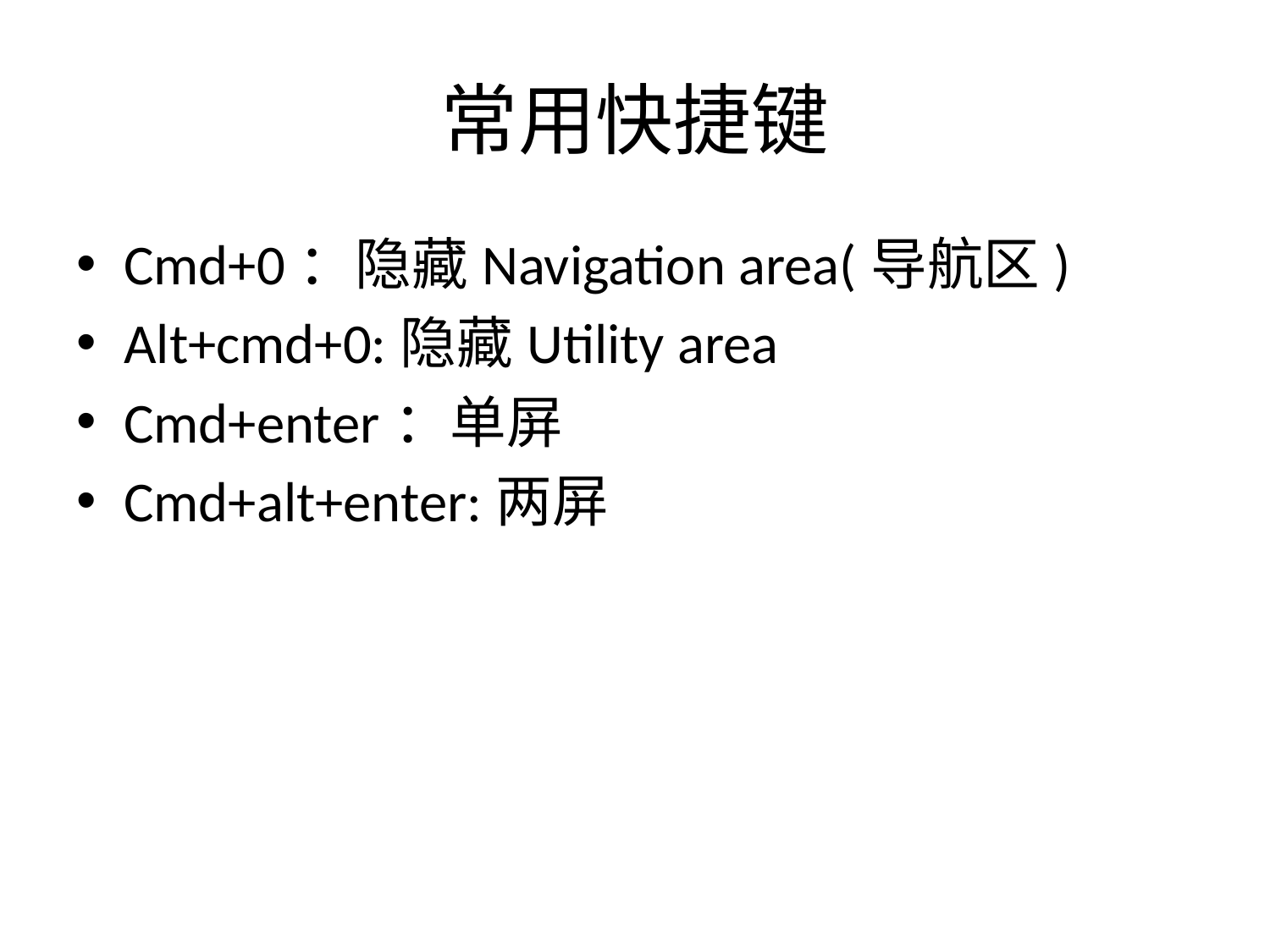

# 常用快捷键
Cmd+0：隐藏Navigation area(导航区)
Alt+cmd+0:隐藏Utility area
Cmd+enter：单屏
Cmd+alt+enter:两屏